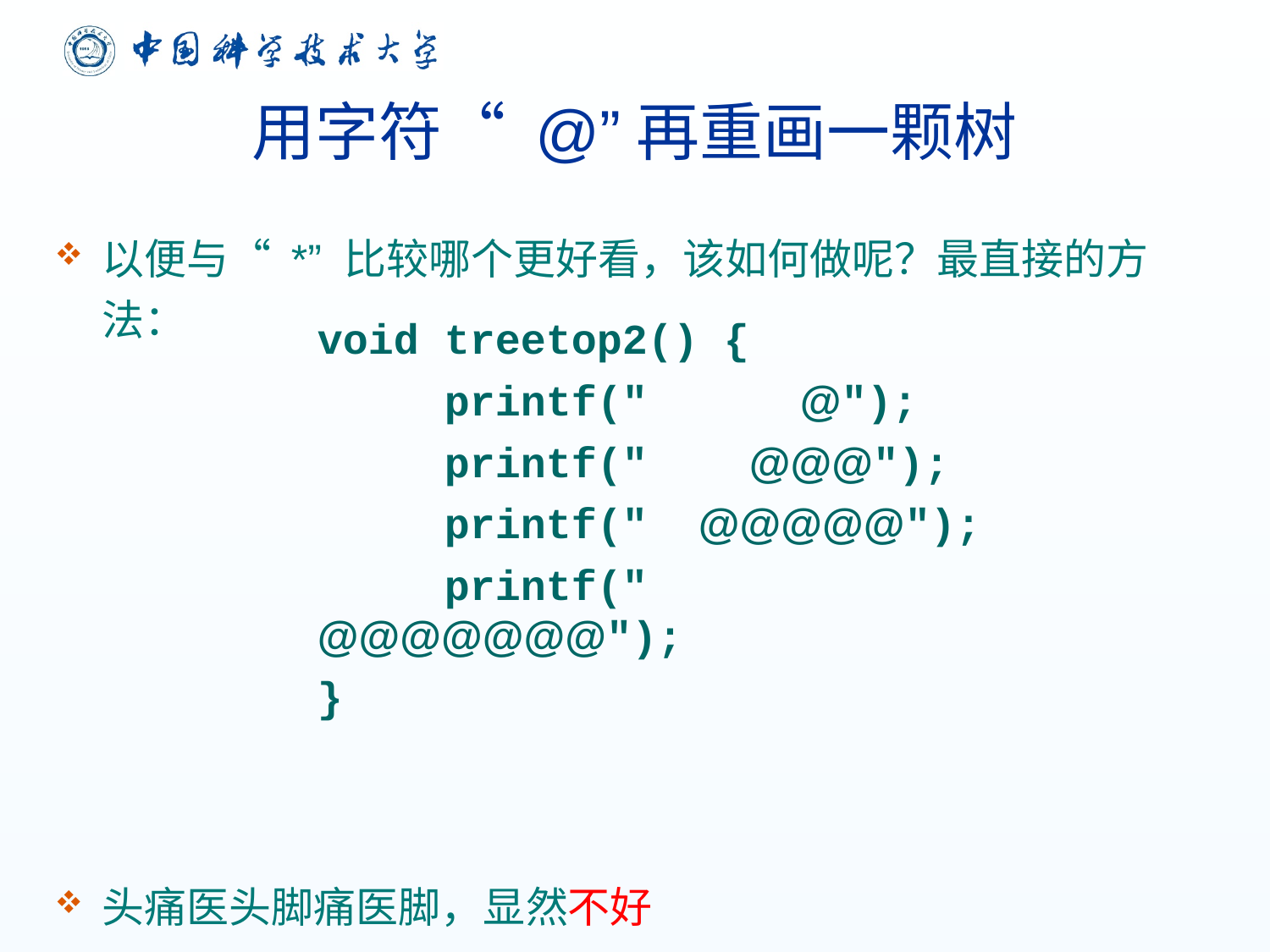

# 用字符“ @”再重画一颗树
以便与“ *” 比较哪个更好看，该如何做呢？最直接的方法：

头痛医头脚痛医脚，显然不好
void treetop2() {
	printf("      @");
	printf("    @@@");
	printf("  @@@@@");
	printf(" @@@@@@@");
}